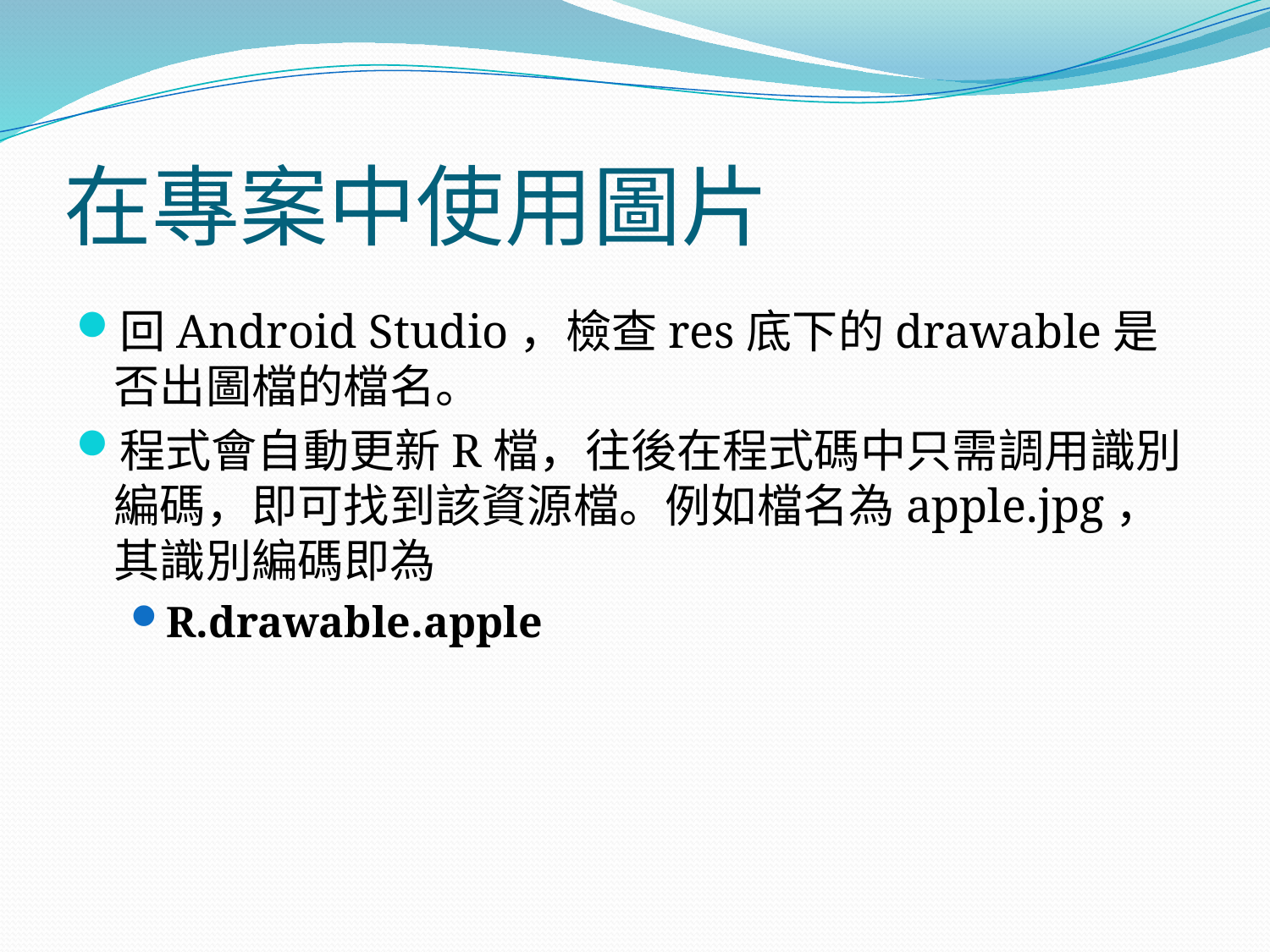

# 在專案中使用圖片
回Android Studio，檢查res底下的drawable是否出圖檔的檔名。
程式會自動更新R檔，往後在程式碼中只需調用識別編碼，即可找到該資源檔。例如檔名為apple.jpg，其識別編碼即為
R.drawable.apple